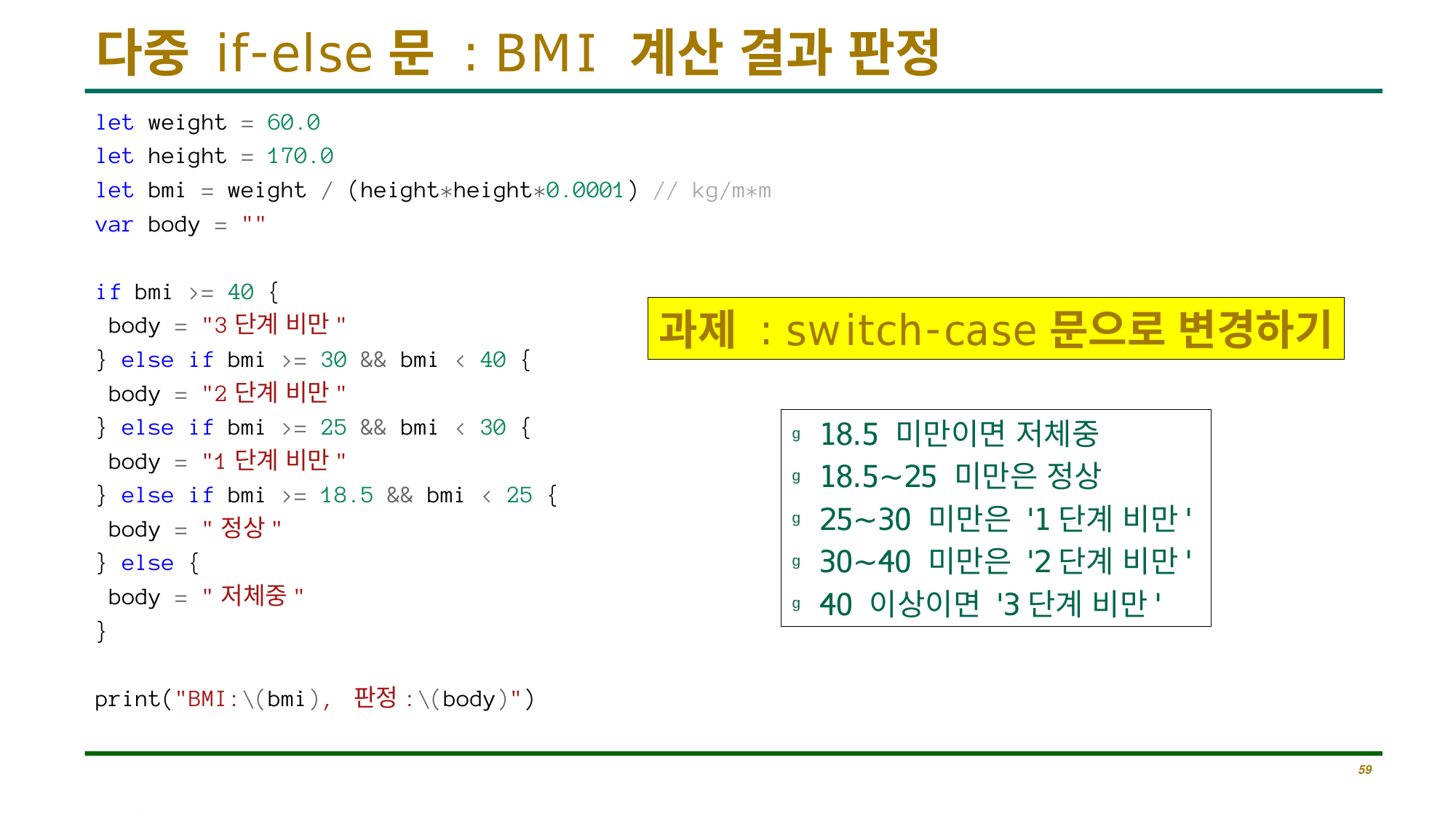

# 다중 if-else문 : BMI 계산 결과 판정
let weight = 60.0
let height = 170.0
let bmi = weight / (height*height*0.0001) // kg/m*m
var body = ""

if bmi >= 40 {
 body = "3단계 비만"
} else if bmi >= 30 && bmi < 40 {
 body = "2단계 비만"
} else if bmi >= 25 && bmi < 30 {
 body = "1단계 비만"
} else if bmi >= 18.5 && bmi < 25 {
 body = "정상"
} else {
 body = "저체중"
}

print("BMI:\(bmi), 판정:\(body)")
과제 : switch-case문으로 변경하기
18.5 미만이면 저체중
18.5∼25 미만은 정상
25∼30 미만은 '1단계 비만'
30∼40 미만은 '2단계 비만'
40 이상이면 '3단계 비만'